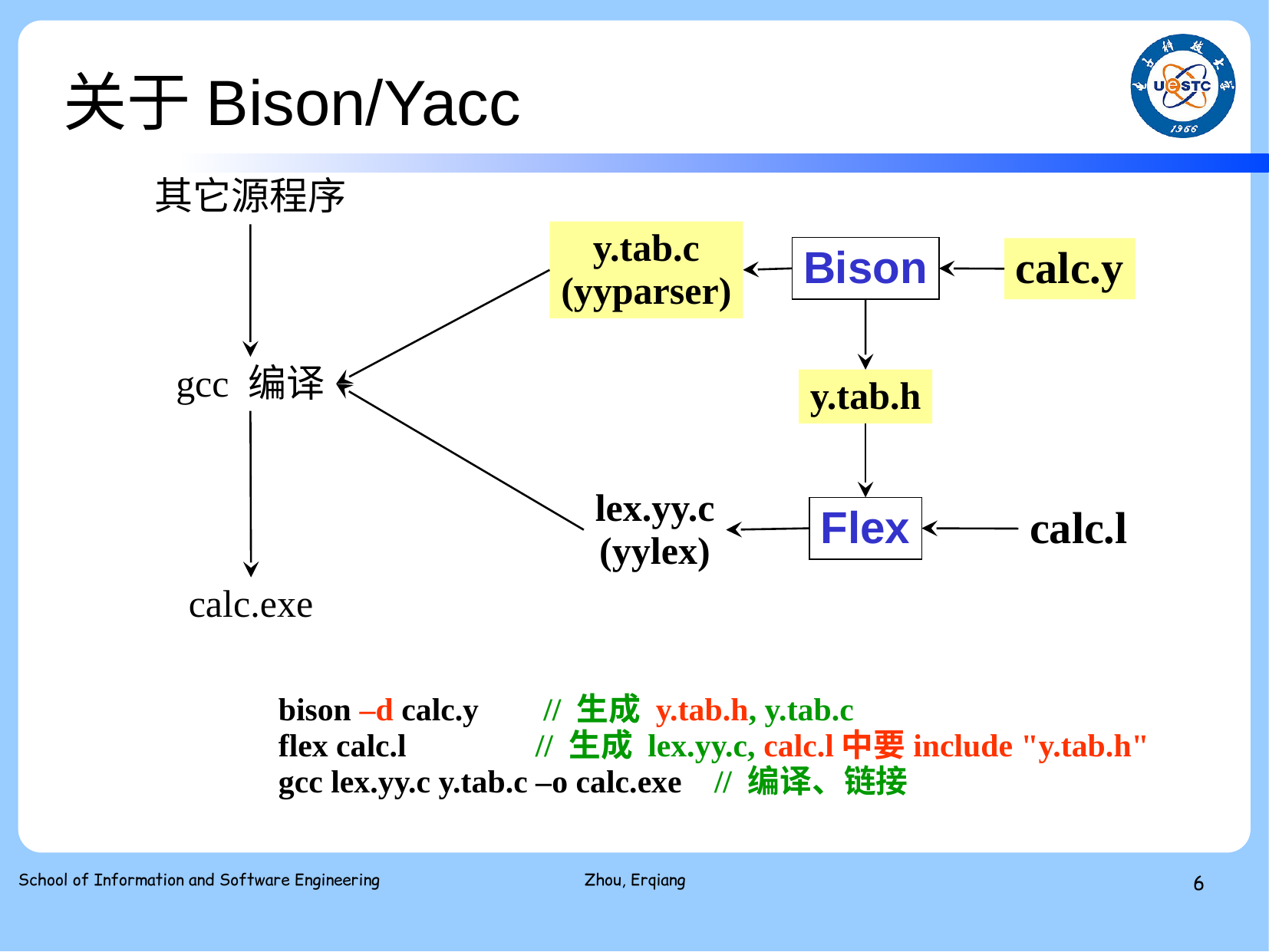

# 关于Bison/Yacc
其它源程序
y.tab.c
(yyparser)
Bison
calc.y
gcc 编译
y.tab.h
lex.yy.c
(yylex)
Flex
calc.l
calc.exe
bison –d calc.y        // 生成 y.tab.h, y.tab.c
flex calc.l                // 生成 lex.yy.c, calc.l中要include "y.tab.h"
gcc lex.yy.c y.tab.c –o calc.exe    // 编译、链接
School of Information and Software Engineering
Zhou, Erqiang
6